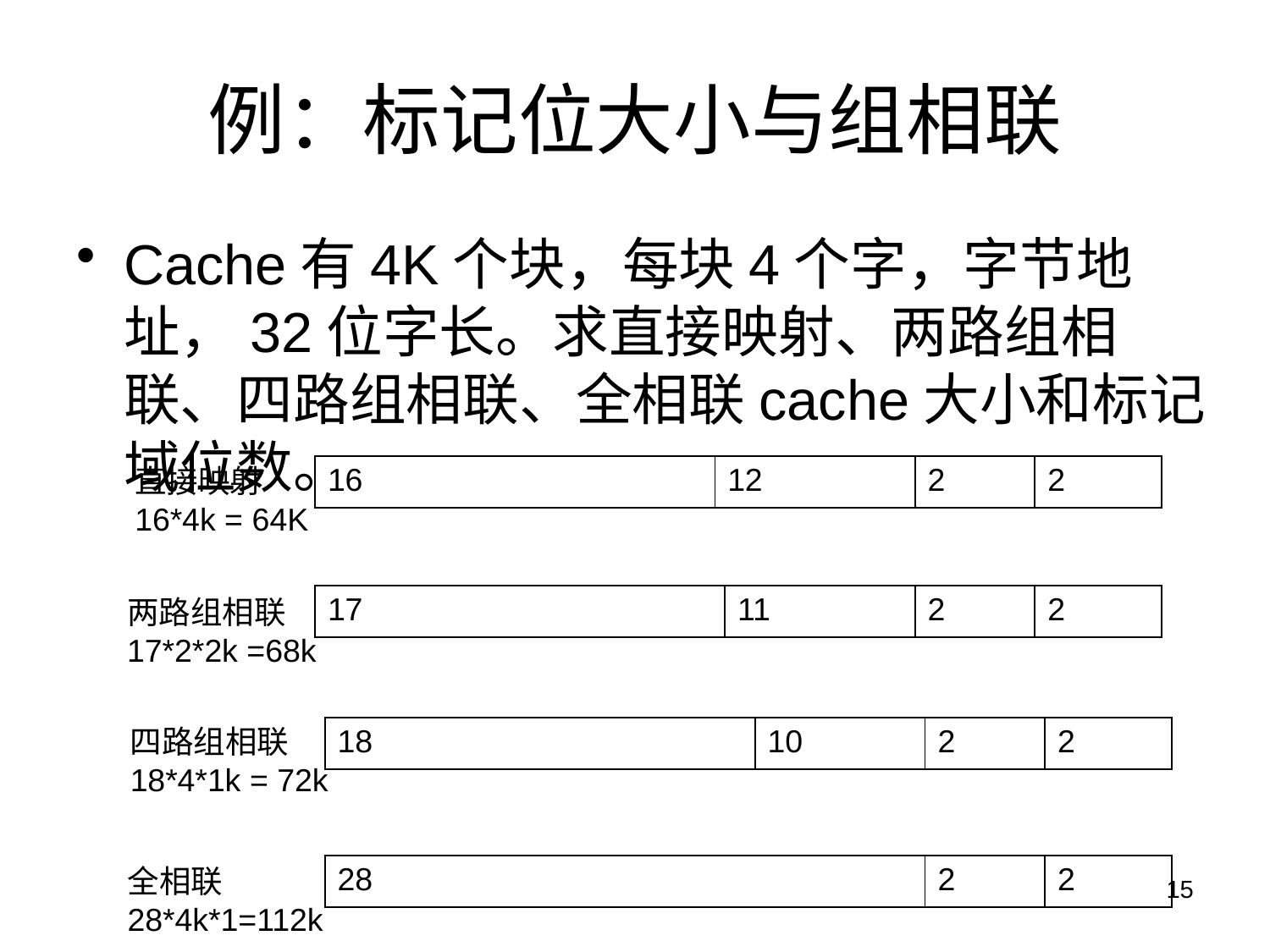

# 例：标记位大小与组相联
Cache有4K个块，每块4个字，字节地址，32位字长。求直接映射、两路组相联、四路组相联、全相联cache大小和标记域位数。
直接映射
16*4k = 64K
| 16 | 12 | 2 | 2 |
| --- | --- | --- | --- |
| 17 | 11 | 2 | 2 |
| --- | --- | --- | --- |
两路组相联
17*2*2k =68k
四路组相联
18*4*1k = 72k
| 18 | 10 | 2 | 2 |
| --- | --- | --- | --- |
全相联
28*4k*1=112k
| 28 | 2 | 2 |
| --- | --- | --- |
15